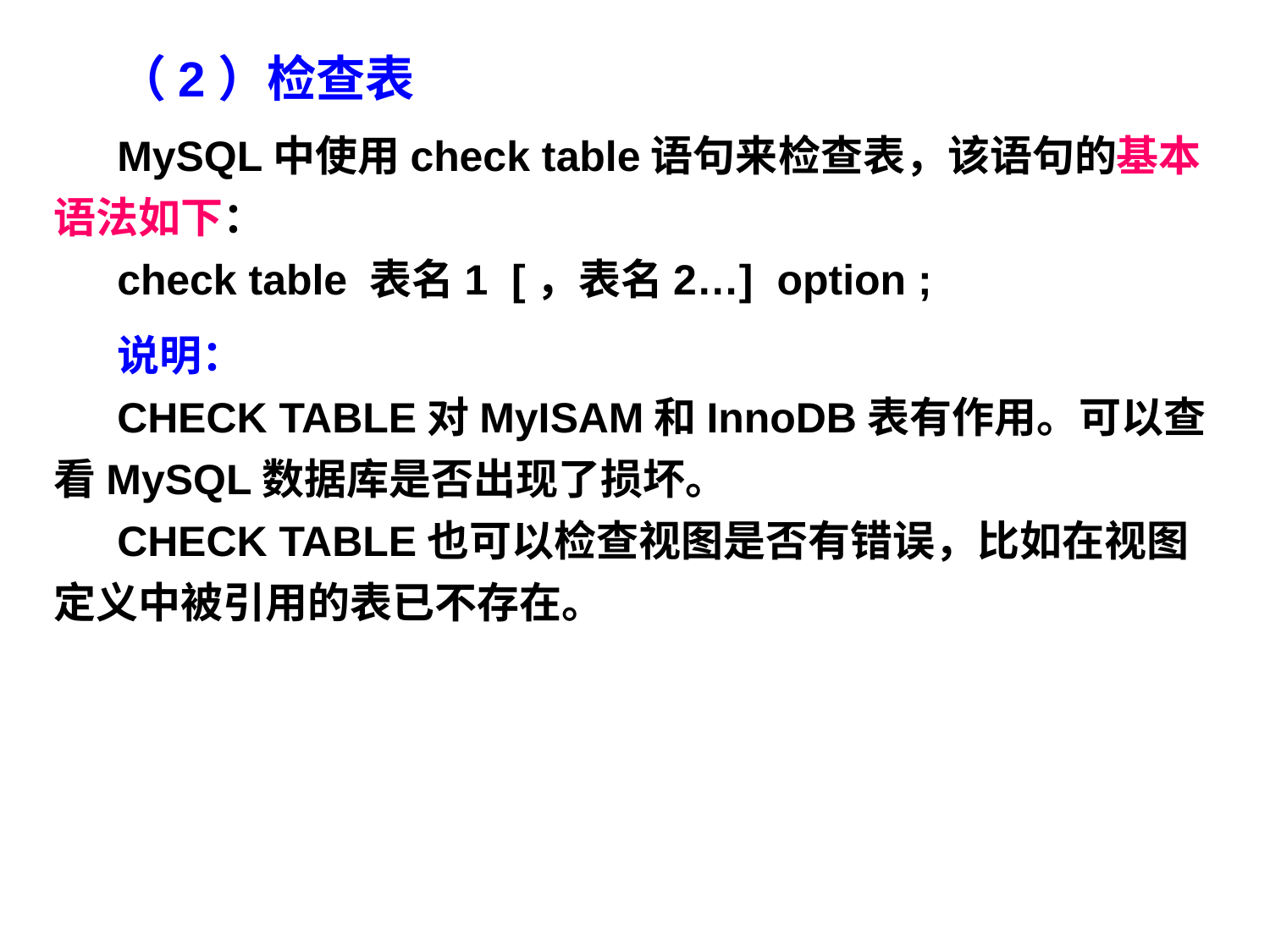

（2）检查表
MySQL中使用check table语句来检查表，该语句的基本语法如下：
check table 表名1  [，表名2…]  option ;
说明：
CHECK TABLE对MyISAM和InnoDB表有作用。可以查看MySQL数据库是否出现了损坏。
CHECK TABLE也可以检查视图是否有错误，比如在视图定义中被引用的表已不存在。